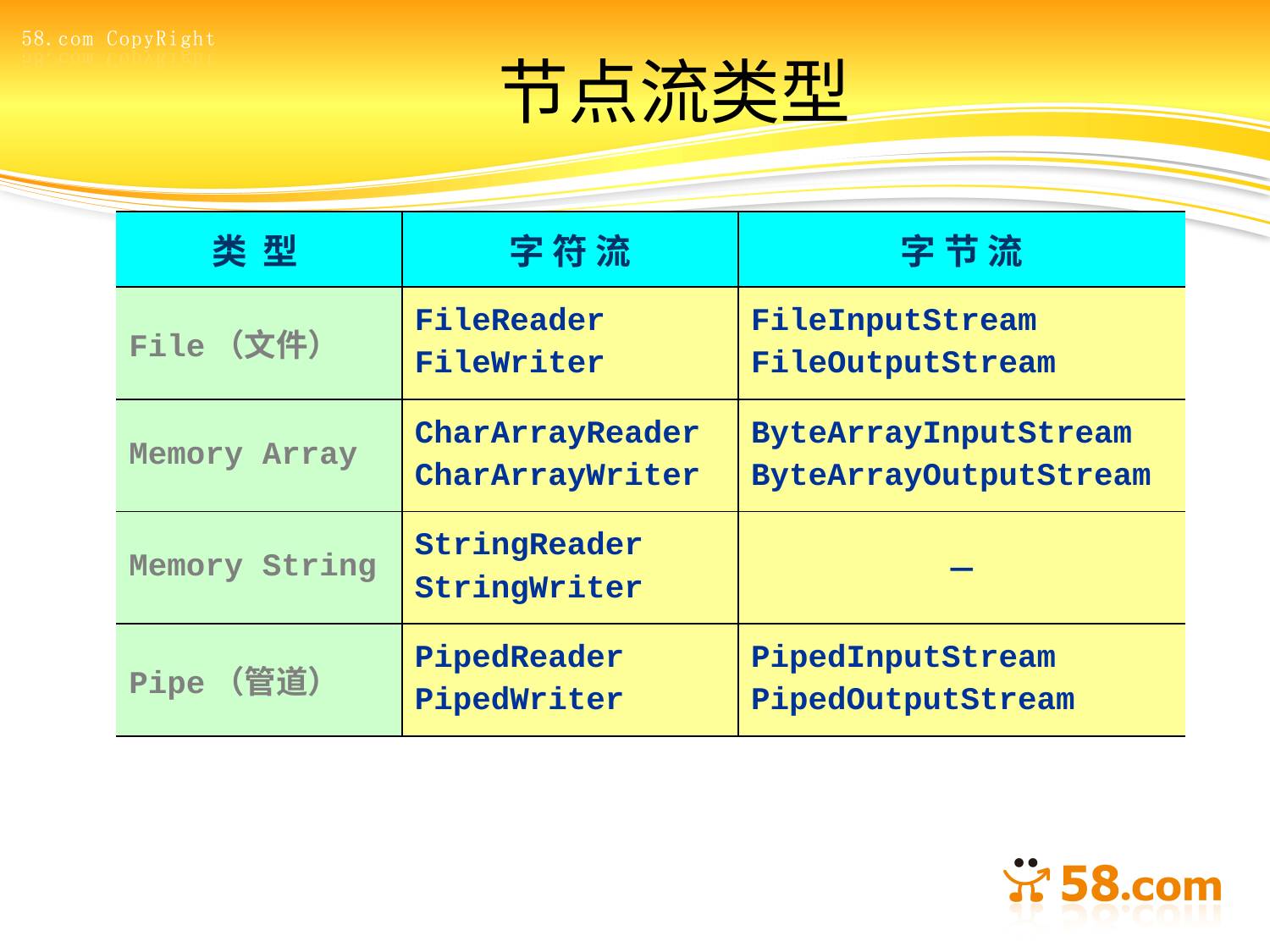

# 节点流类型
| 类 型 | 字 符 流 | 字 节 流 |
| --- | --- | --- |
| File（文件） | FileReader FileWriter | FileInputStream FileOutputStream |
| Memory Array | CharArrayReader CharArrayWriter | ByteArrayInputStream ByteArrayOutputStream |
| Memory String | StringReader StringWriter | － |
| Pipe（管道） | PipedReader PipedWriter | PipedInputStream PipedOutputStream |